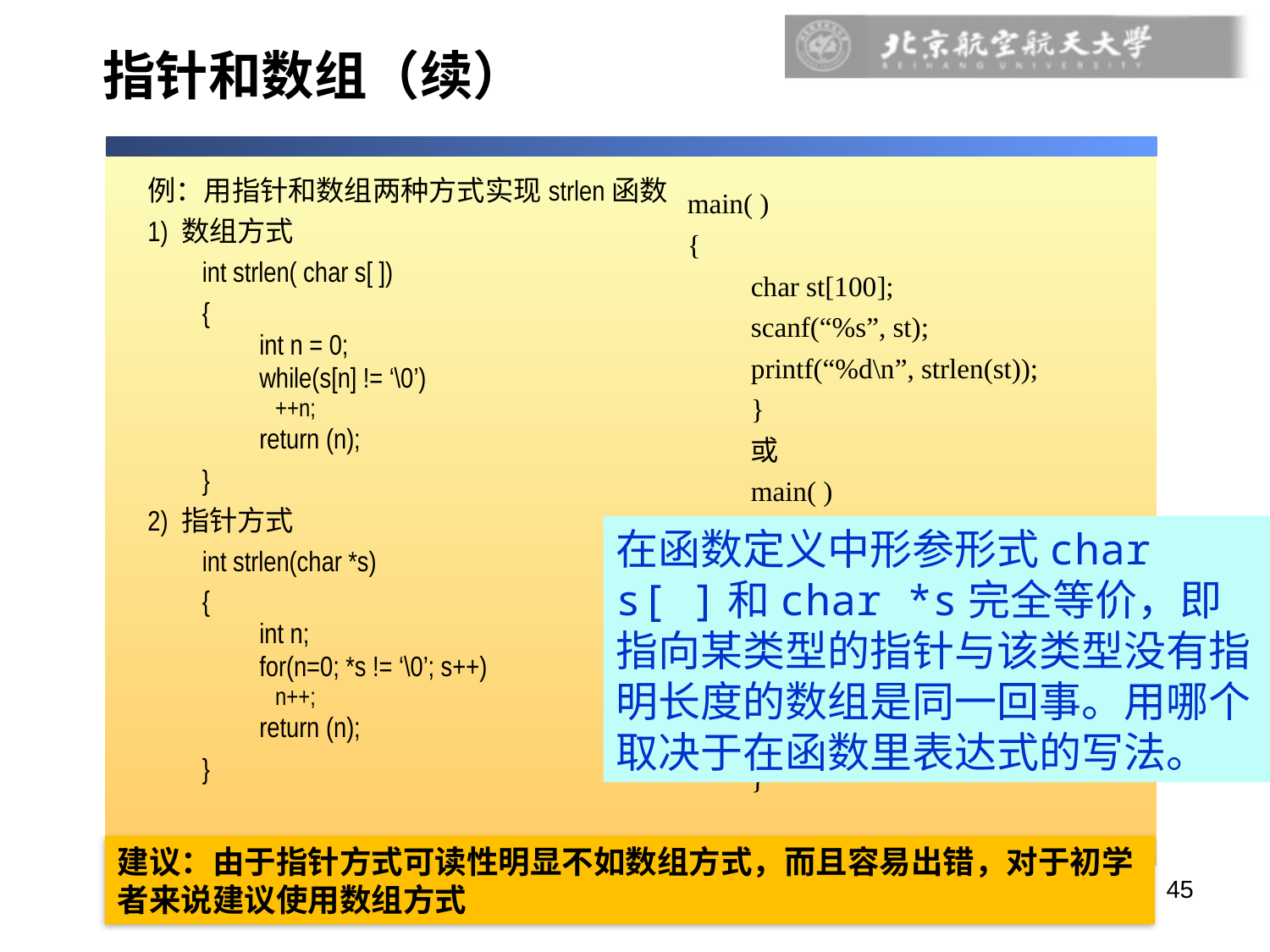

# 指针和数组（续）
例：用指针和数组两种方式实现strlen函数
1) 数组方式
int strlen( char s[ ])
{
int n = 0;
while(s[n] != ‘\0’)
++n;
return (n);
}
2) 指针方式
int strlen(char *s)
{
int n;
for(n=0; *s != ‘\0’; s++)
n++;
return (n);
}
main( )
{
char st[100];
scanf(“%s”, st);
printf(“%d\n”, strlen(st));
}
或
main( )
{
char *st;
int l;
st = “C Language”;
l = strlen(st);
printf(“length=%d\n”, l);
}
在函数定义中形参形式char s[ ]和char *s完全等价，即指向某类型的指针与该类型没有指明长度的数组是同一回事。用哪个取决于在函数里表达式的写法。
建议：由于指针方式可读性明显不如数组方式，而且容易出错，对于初学者来说建议使用数组方式
构造类型 – 数组和指针
45